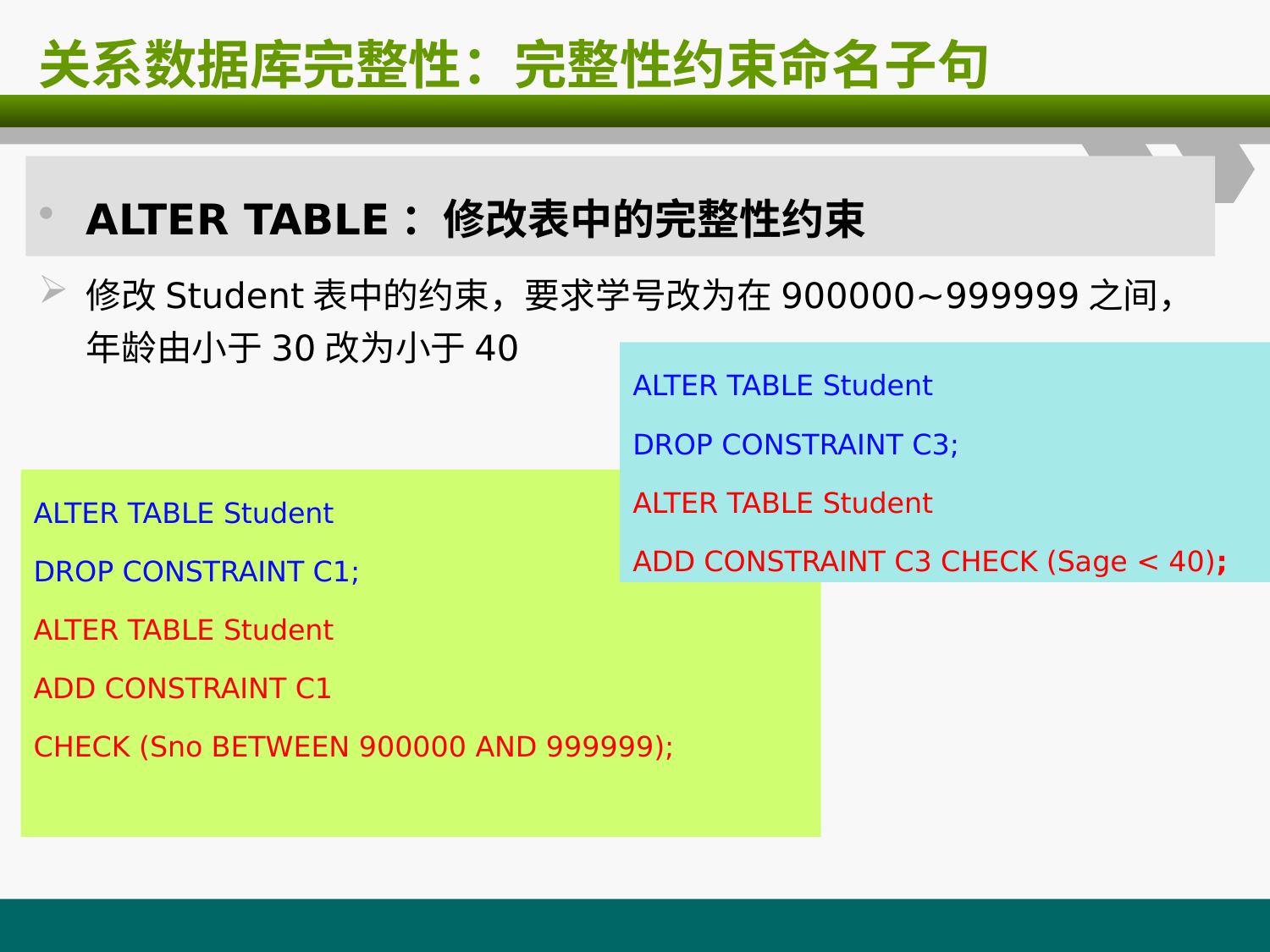

# 关系数据库完整性：完整性约束命名子句
ALTER TABLE：修改表中的完整性约束
修改Student表中的约束，要求学号改为在900000~999999之间，年龄由小于30改为小于40
ALTER TABLE Student
DROP CONSTRAINT C3;
ALTER TABLE Student
ADD CONSTRAINT C3 CHECK (Sage < 40);
ALTER TABLE Student
DROP CONSTRAINT C1;
ALTER TABLE Student
ADD CONSTRAINT C1
CHECK (Sno BETWEEN 900000 AND 999999);